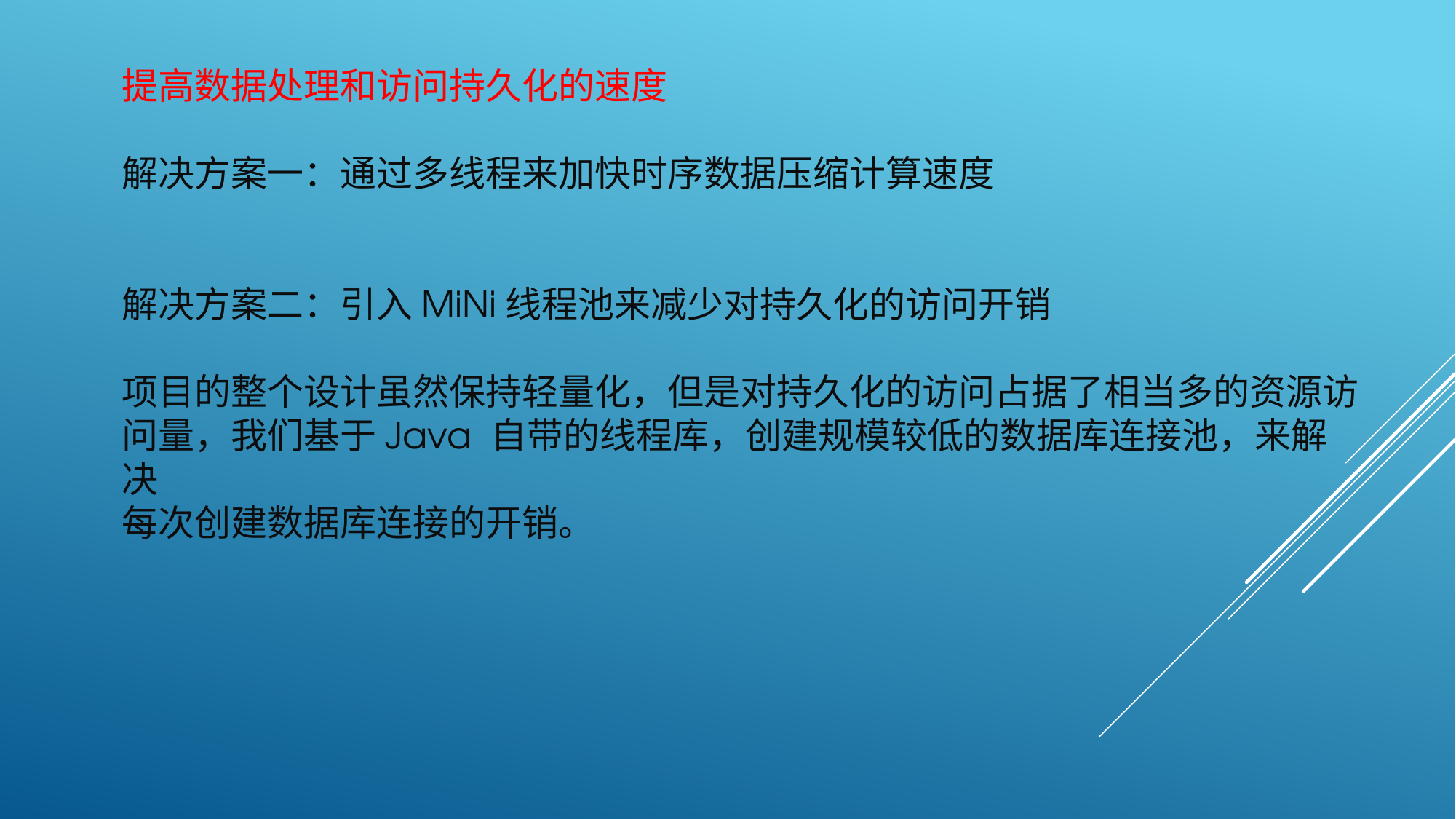

提高数据处理和访问持久化的速度

解决方案一：通过多线程来加快时序数据压缩计算速度

解决方案二：引入MiNi线程池来减少对持久化的访问开销

项目的整个设计虽然保持轻量化，但是对持久化的访问占据了相当多的资源访问量，我们基于Java 自带的线程库，创建规模较低的数据库连接池，来解决
每次创建数据库连接的开销。